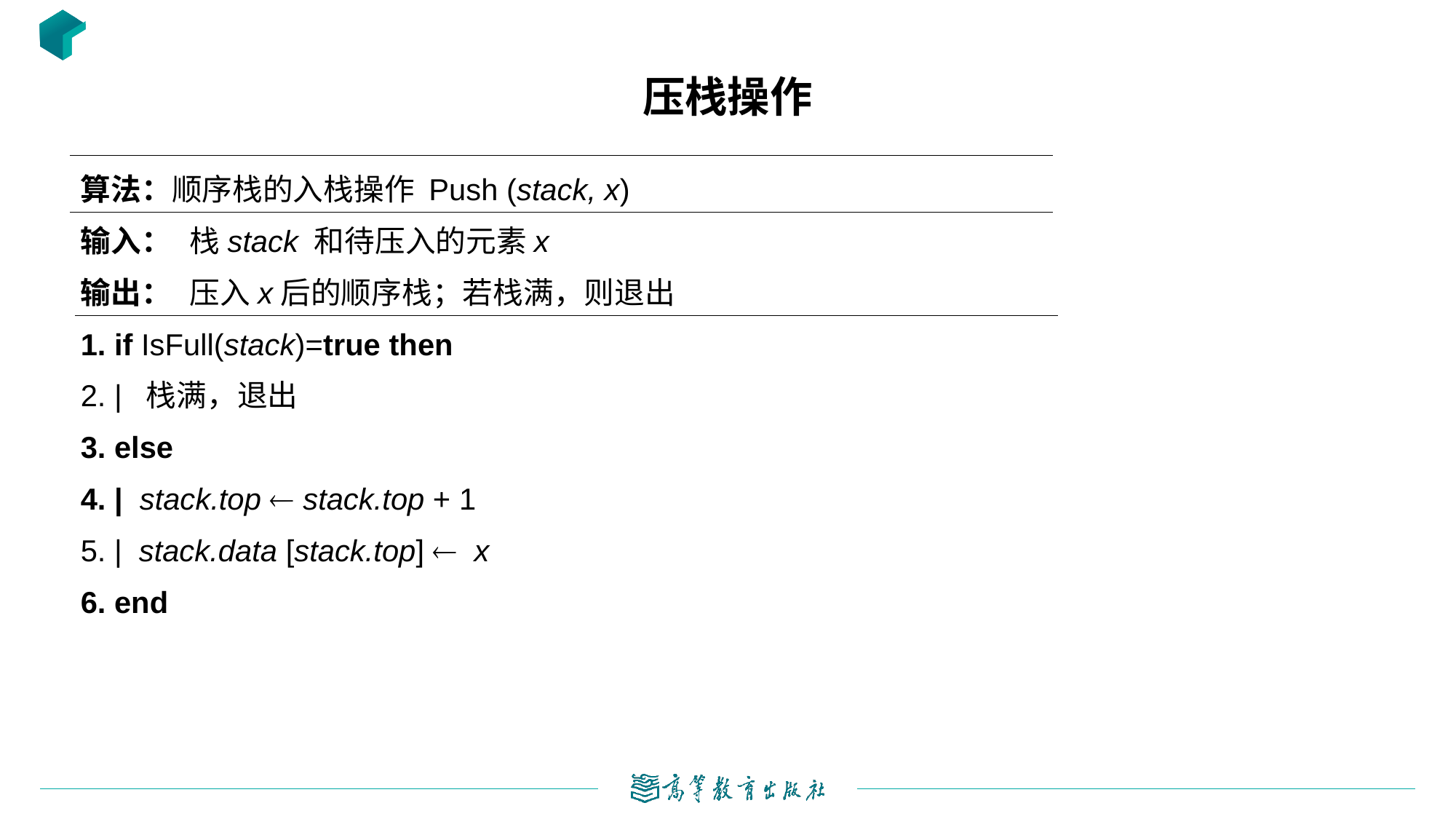

# 压栈操作
算法：顺序栈的入栈操作 Push (stack, x)
输入：	栈stack 和待压入的元素x
输出：	压入x后的顺序栈；若栈满，则退出
1. if IsFull(stack)=true then
2. |  栈满，退出
3. else
4. |  stack.top ← stack.top + 1
5. |  stack.data [stack.top] ←  x
6. end